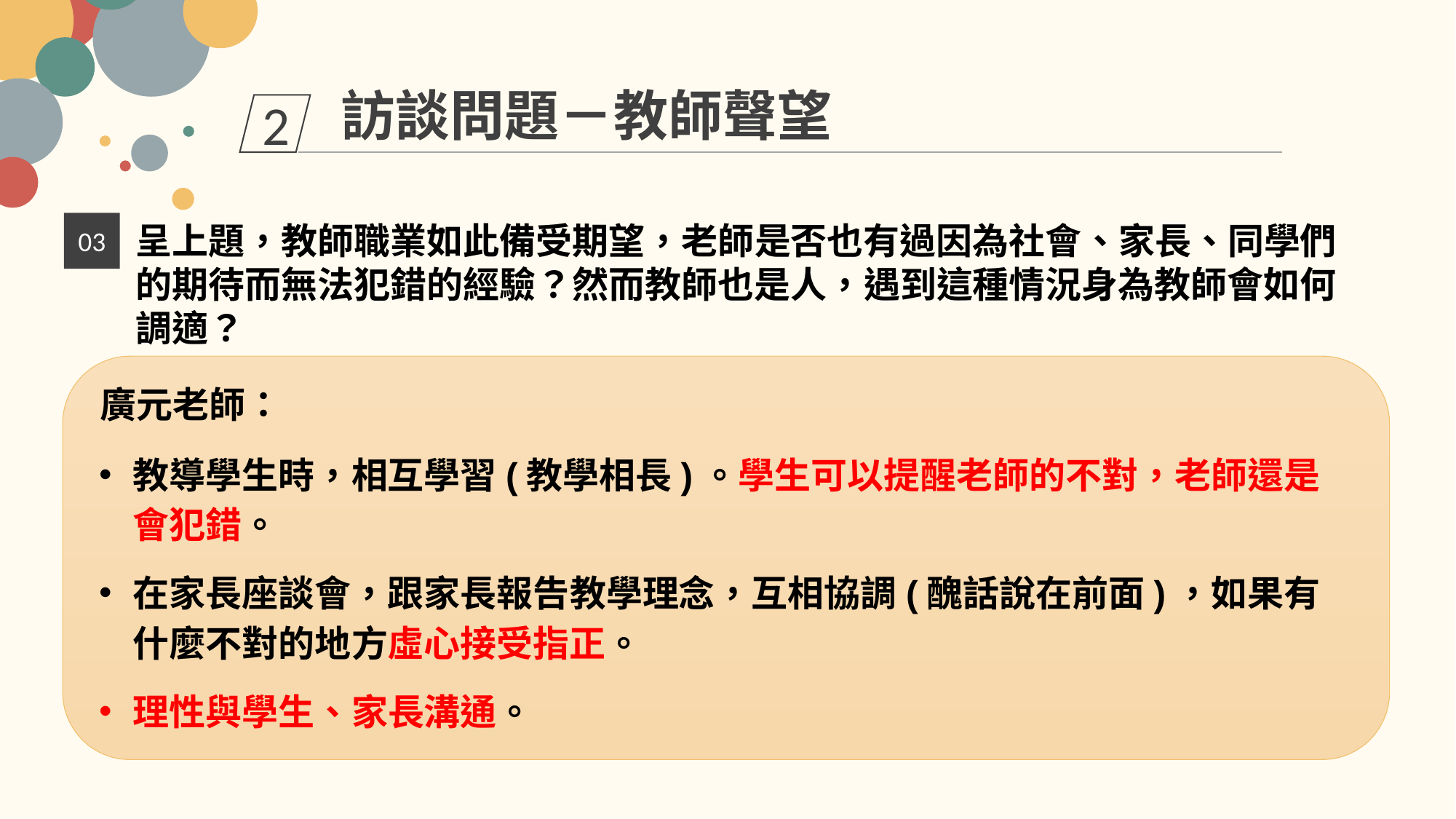

訪談問題－教師聲望
2
呈上題，教師職業如此備受期望，老師是否也有過因為社會、家長、同學們的期待而無法犯錯的經驗？然而教師也是人，遇到這種情況身為教師會如何調適？
03

廣元老師：
教導學生時，相互學習(教學相長)。學生可以提醒老師的不對，老師還是會犯錯。
在家長座談會，跟家長報告教學理念，互相協調(醜話說在前面)，如果有什麼不對的地方虛心接受指正。
理性與學生、家長溝通。